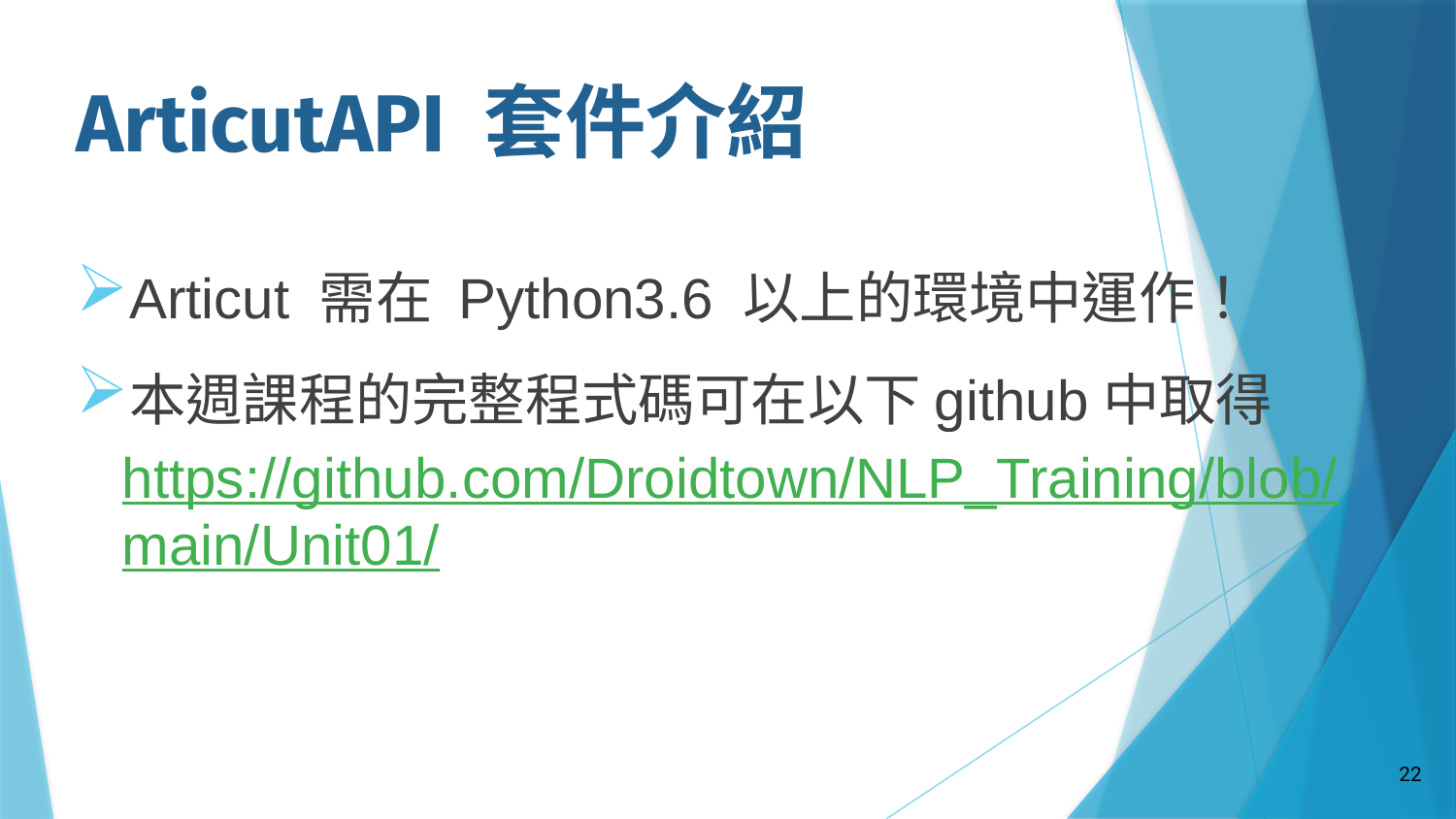

# ArticutAPI 套件介紹
Articut 需在 Python3.6 以上的環境中運作！
本週課程的完整程式碼可在以下github中取得 https://github.com/Droidtown/NLP_Training/blob/main/Unit01/

22